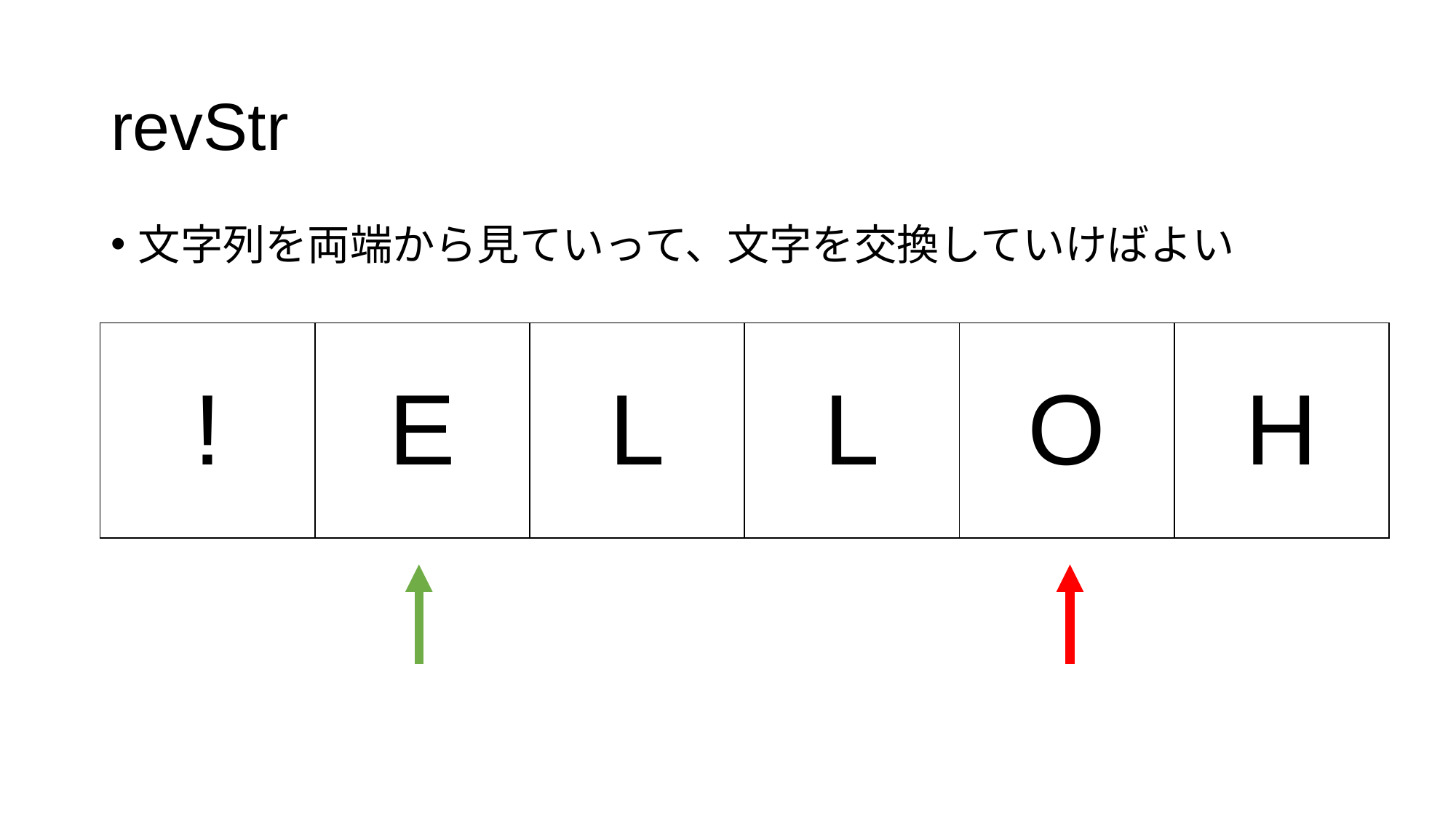

# revStr
文字列を両端から見ていって、文字を交換していけばよい
| ! | E | L | L | O | H |
| --- | --- | --- | --- | --- | --- |